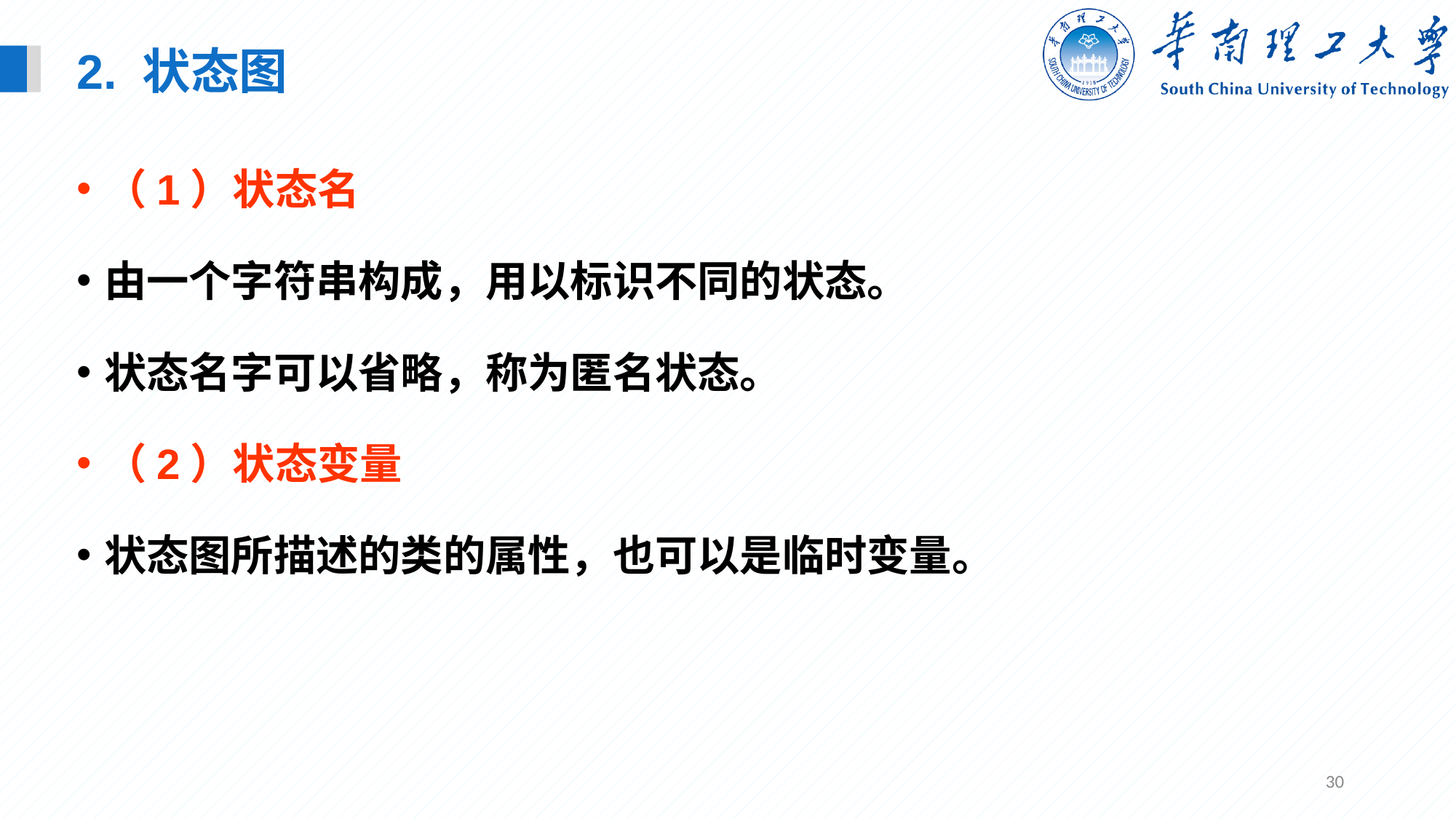

2. 状态图
（1）状态名
由一个字符串构成，用以标识不同的状态。
状态名字可以省略，称为匿名状态。
（2）状态变量
状态图所描述的类的属性，也可以是临时变量。
30